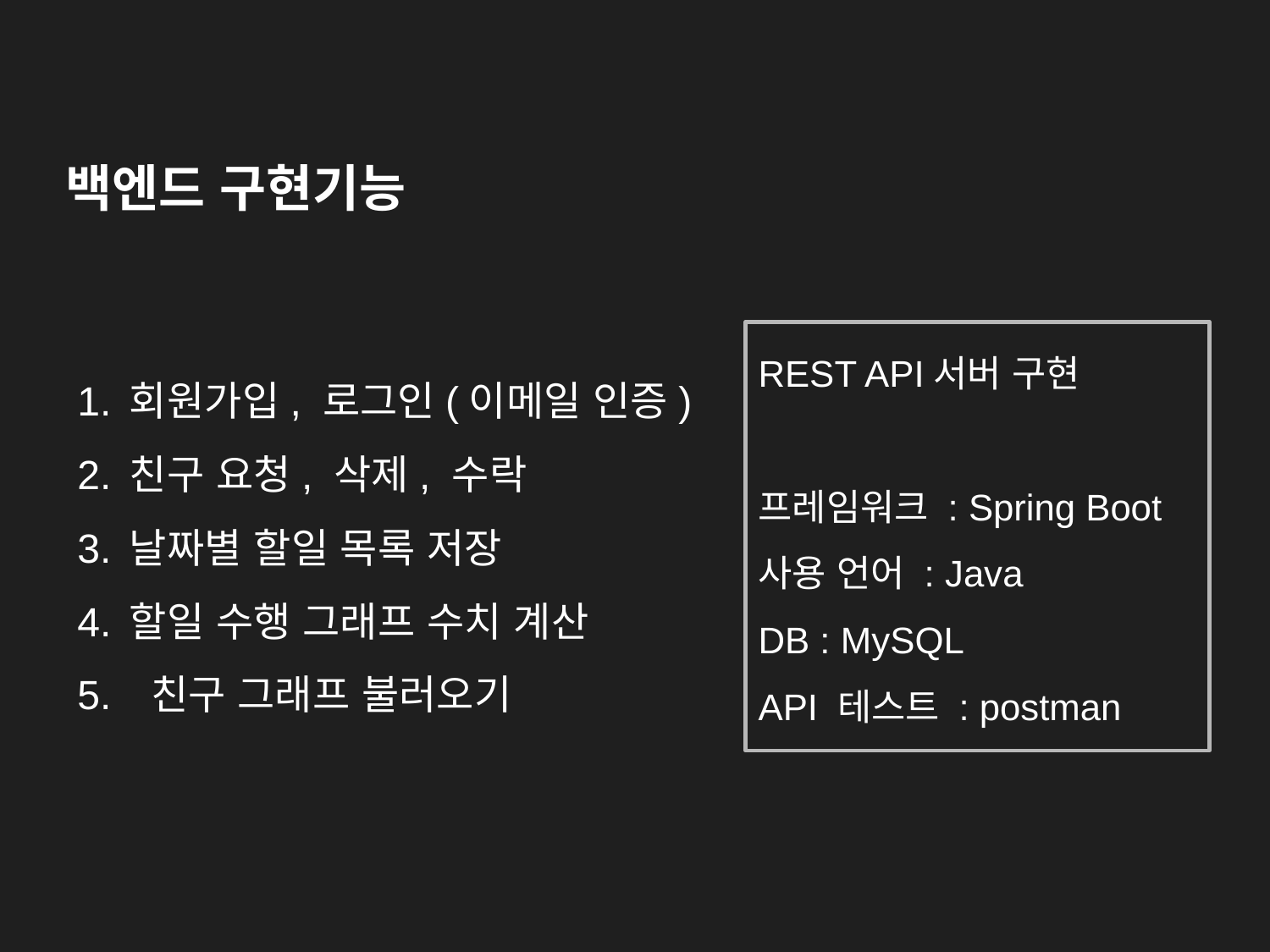

백엔드 구현기능

회원가입, 로그인(이메일 인증)
친구 요청, 삭제, 수락
날짜별 할일 목록 저장
할일 수행 그래프 수치 계산
 친구 그래프 불러오기

REST API서버 구현

프레임워크 : Spring Boot
사용 언어 : Java
DB : MySQL
API 테스트 : postman